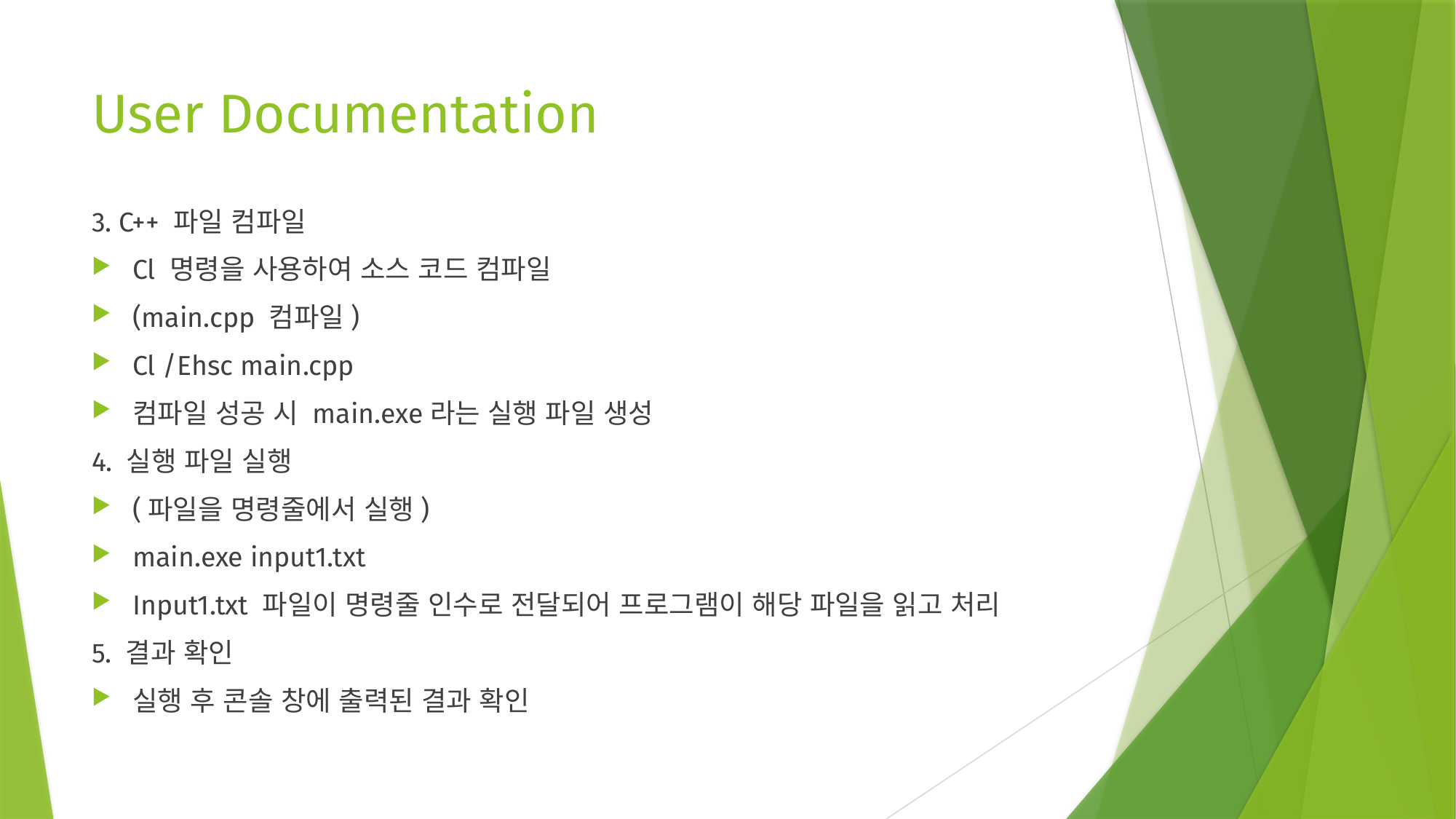

# User Documentation
3. C++ 파일 컴파일
Cl 명령을 사용하여 소스 코드 컴파일
(main.cpp 컴파일)
Cl /Ehsc main.cpp
컴파일 성공 시 main.exe라는 실행 파일 생성
4. 실행 파일 실행
(파일을 명령줄에서 실행)
main.exe input1.txt
Input1.txt 파일이 명령줄 인수로 전달되어 프로그램이 해당 파일을 읽고 처리
5. 결과 확인
실행 후 콘솔 창에 출력된 결과 확인